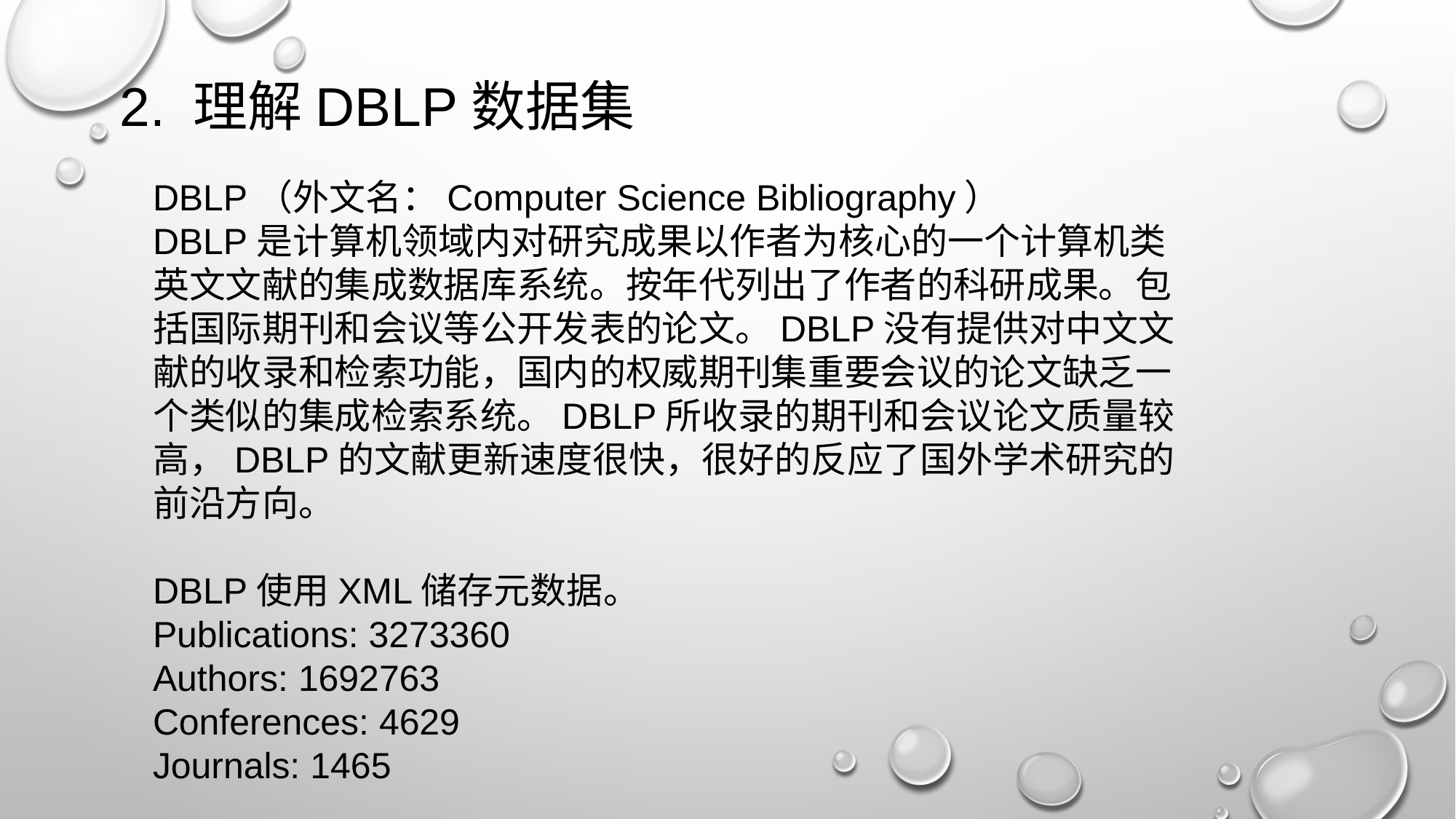

2. 理解DBLP数据集

DBLP（外文名：Computer Science Bibliography）
DBLP是计算机领域内对研究成果以作者为核心的一个计算机类英文文献的集成数据库系统。按年代列出了作者的科研成果。包括国际期刊和会议等公开发表的论文。DBLP没有提供对中文文献的收录和检索功能，国内的权威期刊集重要会议的论文缺乏一个类似的集成检索系统。DBLP所收录的期刊和会议论文质量较高，DBLP的文献更新速度很快，很好的反应了国外学术研究的前沿方向。

DBLP使用XML储存元数据。
Publications: 3273360
Authors: 1692763
Conferences: 4629
Journals: 1465